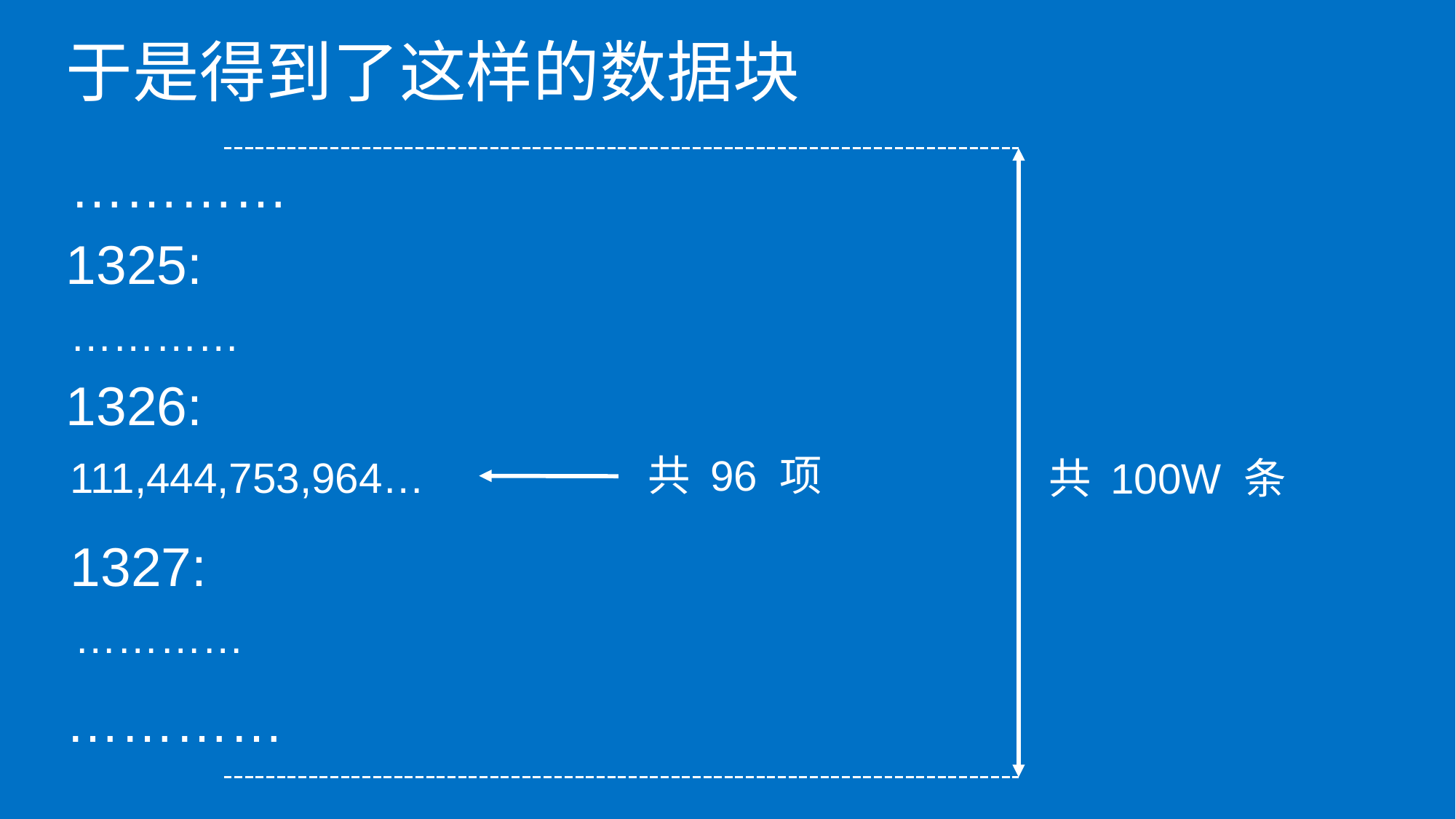

于是得到了这样的数据块
…………
1325:
…………
1326:
共 96 项
111,444,753,964…
共 100W 条
1327:
…………
…………